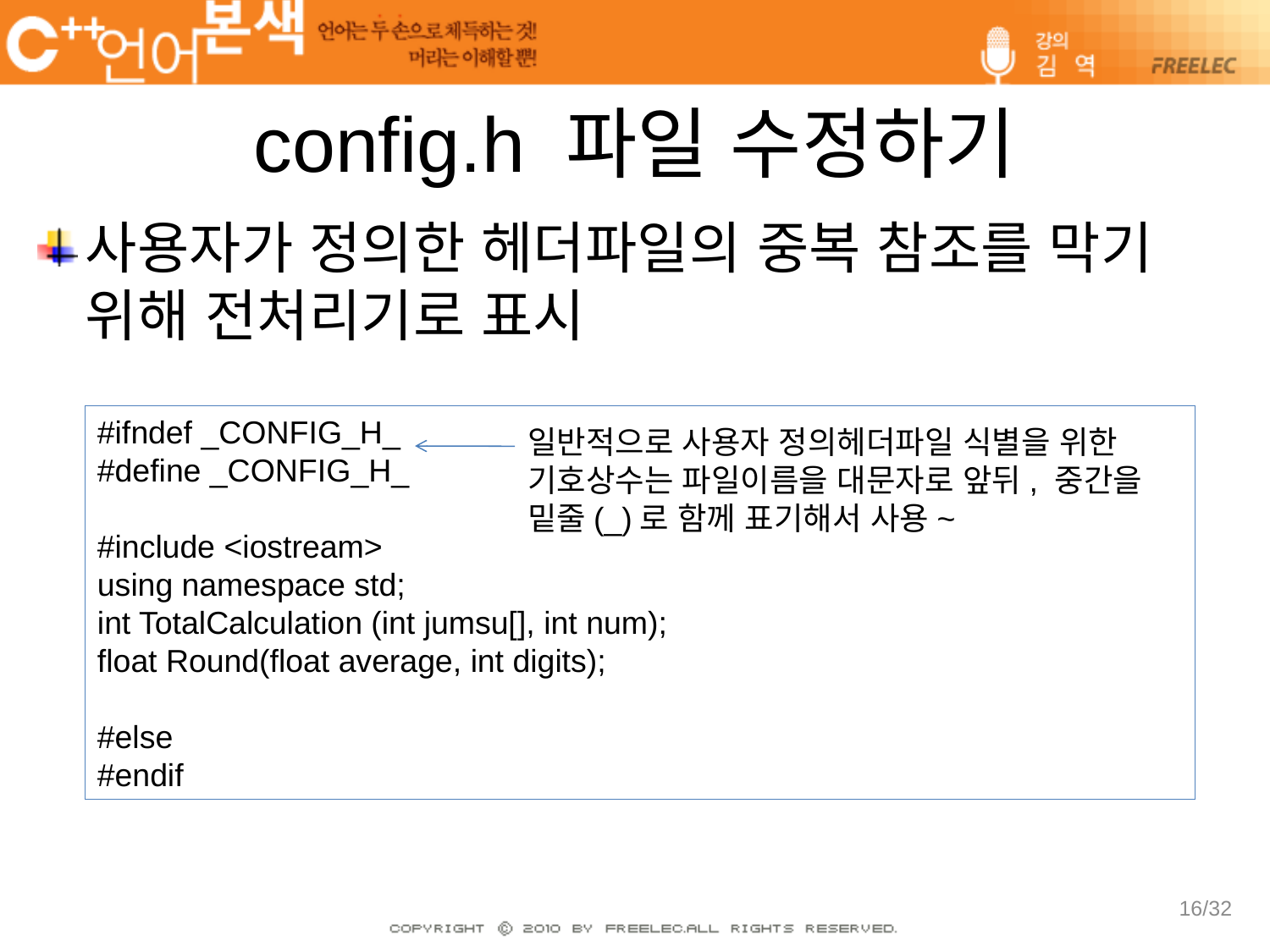

# config.h 파일 수정하기
사용자가 정의한 헤더파일의 중복 참조를 막기 위해 전처리기로 표시
#ifndef _CONFIG_H_
#define _CONFIG_H_

#include <iostream>
using namespace std;
int TotalCalculation (int jumsu[], int num);
float Round(float average, int digits);

#else
#endif
일반적으로 사용자 정의헤더파일 식별을 위한 기호상수는 파일이름을 대문자로 앞뒤, 중간을 밑줄(_)로 함께 표기해서 사용~
16/32